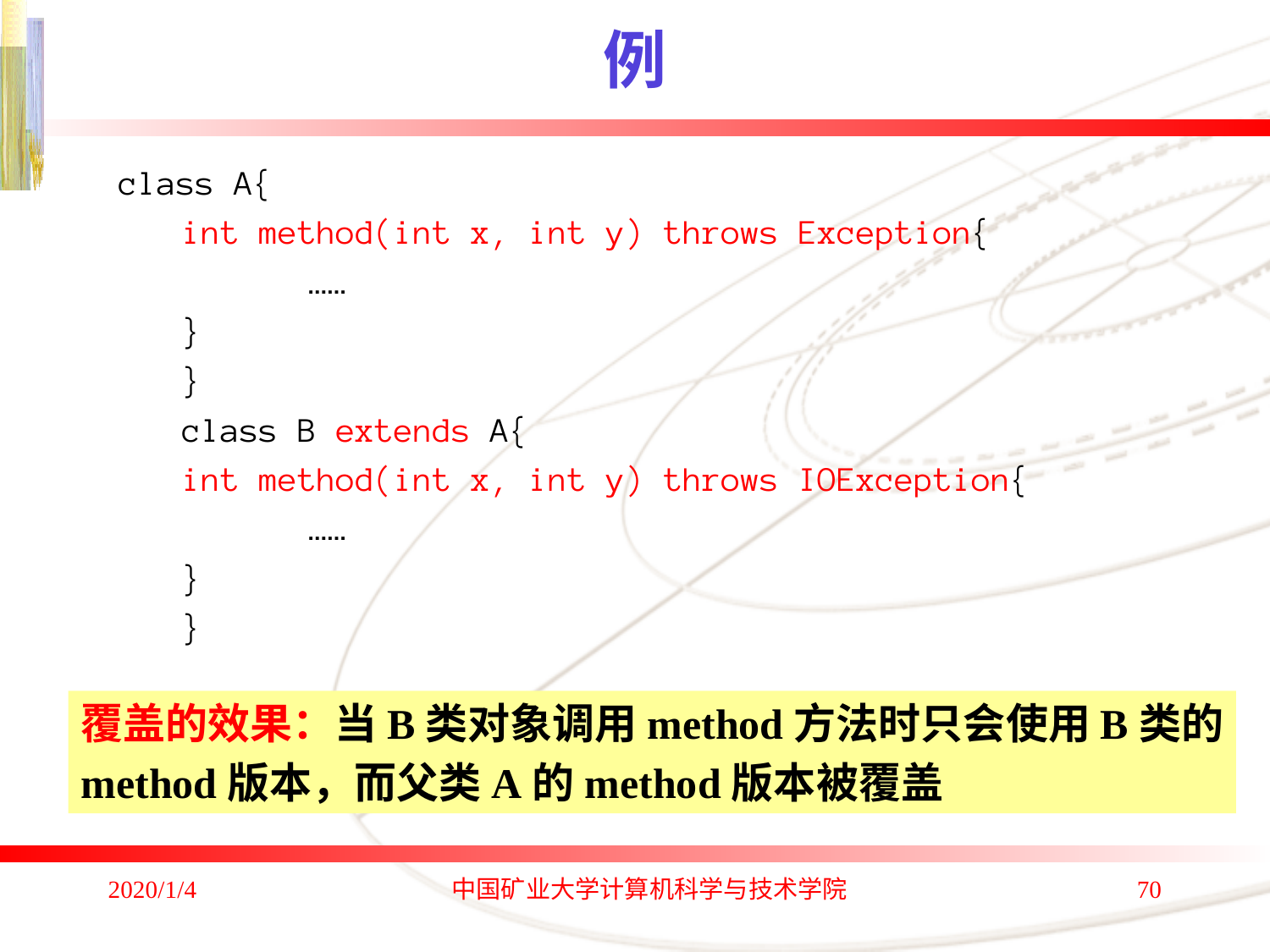

# 例
class A{
int method(int x, int y) throws Exception{
	……
}
}
class B extends A{
int method(int x, int y) throws IOException{
	……
}
}

覆盖的效果：当B类对象调用method方法时只会使用B类的
method版本，而父类A的method版本被覆盖
2020/1/4
中国矿业大学计算机科学与技术学院
70